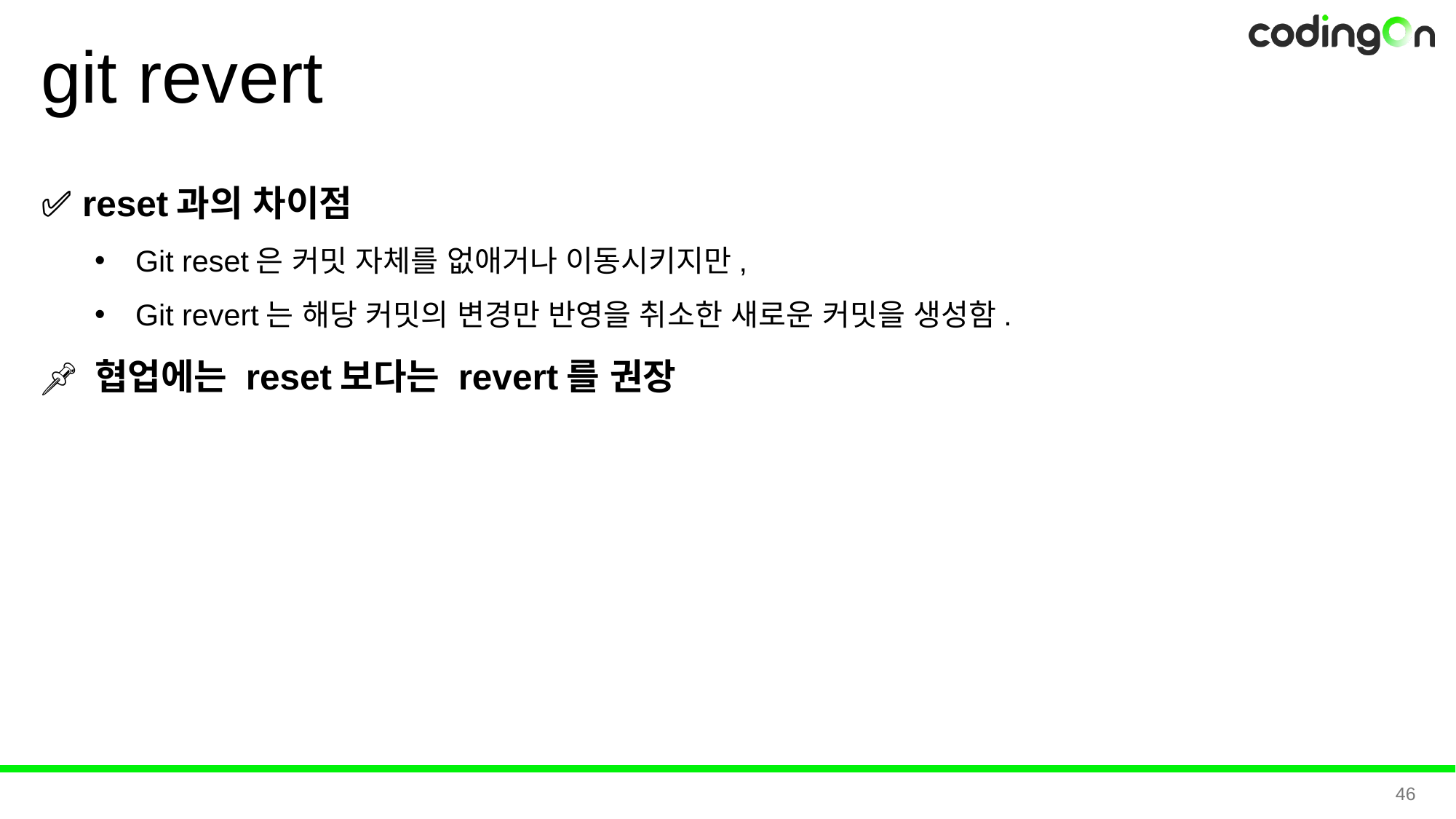

# git revert
✅ reset과의 차이점
Git reset은 커밋 자체를 없애거나 이동시키지만,
Git revert는 해당 커밋의 변경만 반영을 취소한 새로운 커밋을 생성함.
📌 협업에는 reset보다는 revert를 권장

46